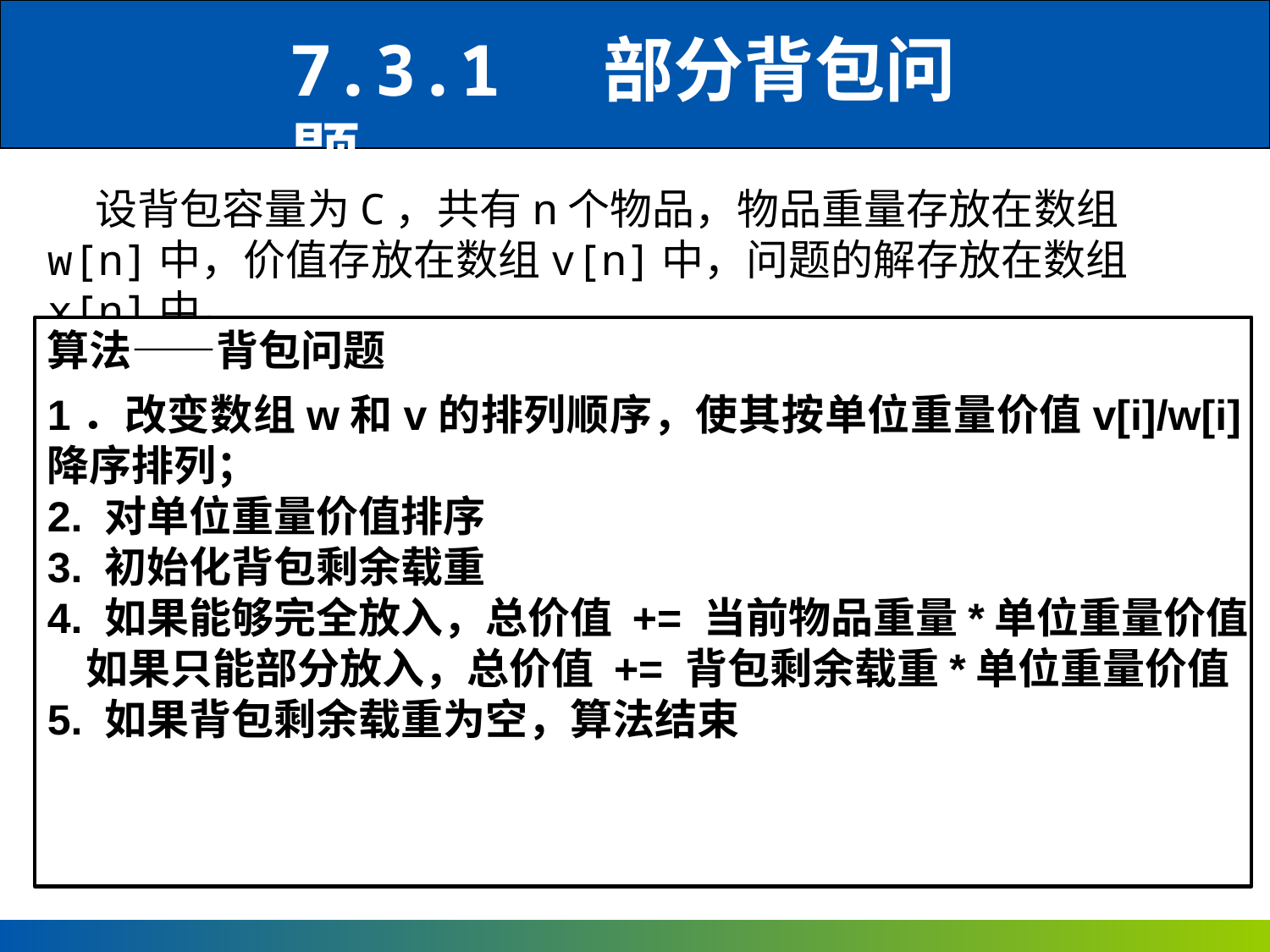

7.3.1  部分背包问题
    设背包容量为C，共有n个物品，物品重量存放在数组w[n]中，价值存放在数组v[n]中，问题的解存放在数组x[n]中。
算法——背包问题
1．改变数组w和v的排列顺序，使其按单位重量价值v[i]/w[i]降序排列；
2. 对单位重量价值排序
3. 初始化背包剩余载重
4. 如果能够完全放入，总价值 += 当前物品重量*单位重量价值
   如果只能部分放入，总价值 += 背包剩余载重*单位重量价值
5. 如果背包剩余载重为空，算法结束